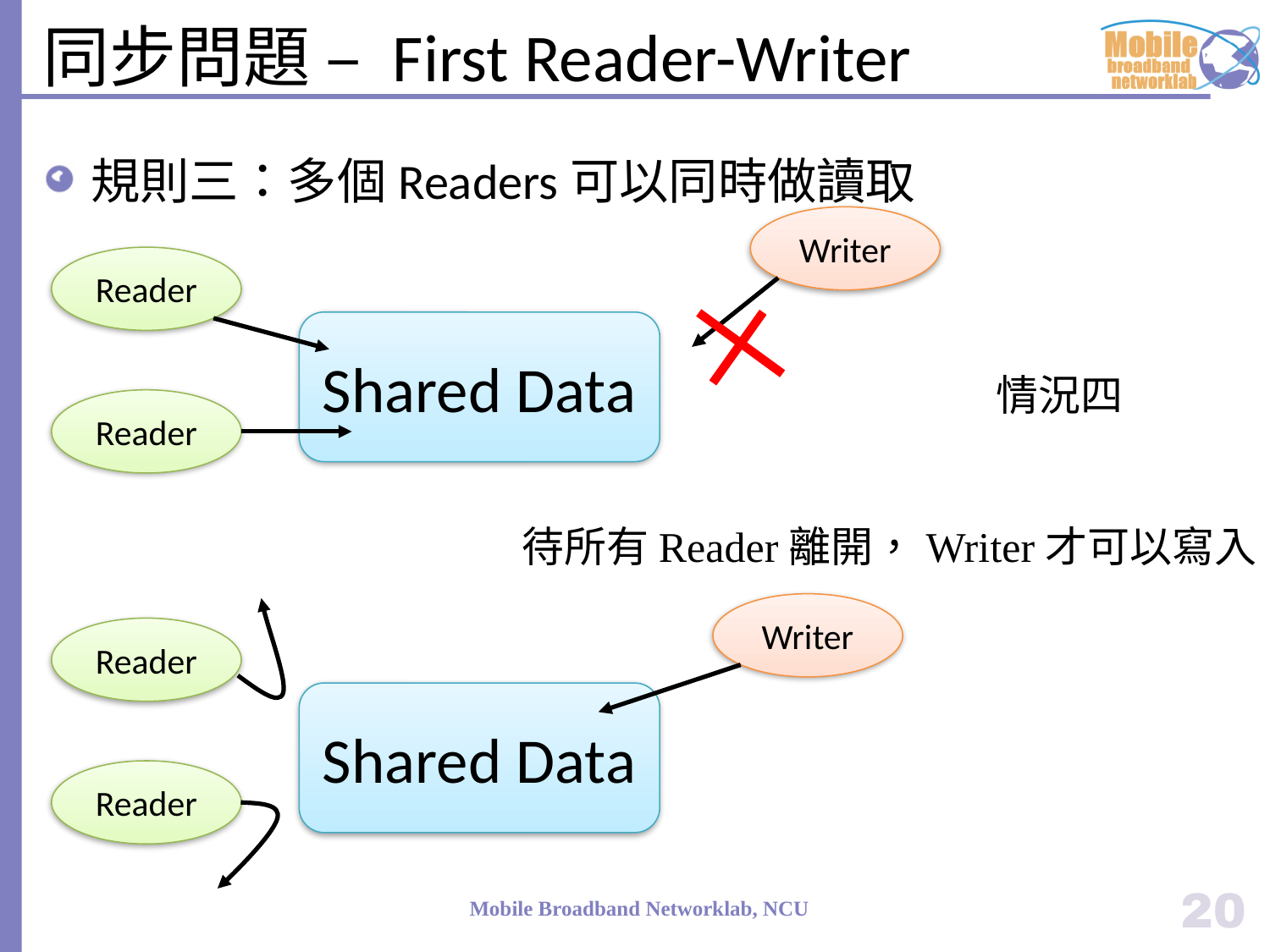

# 同步問題 – First Reader-Writer
規則三：多個Readers可以同時做讀取

Writer
Reader
Shared Data
情況四
Reader
待所有Reader離開，Writer才可以寫入
Writer

Reader
Shared Data
Reader

20